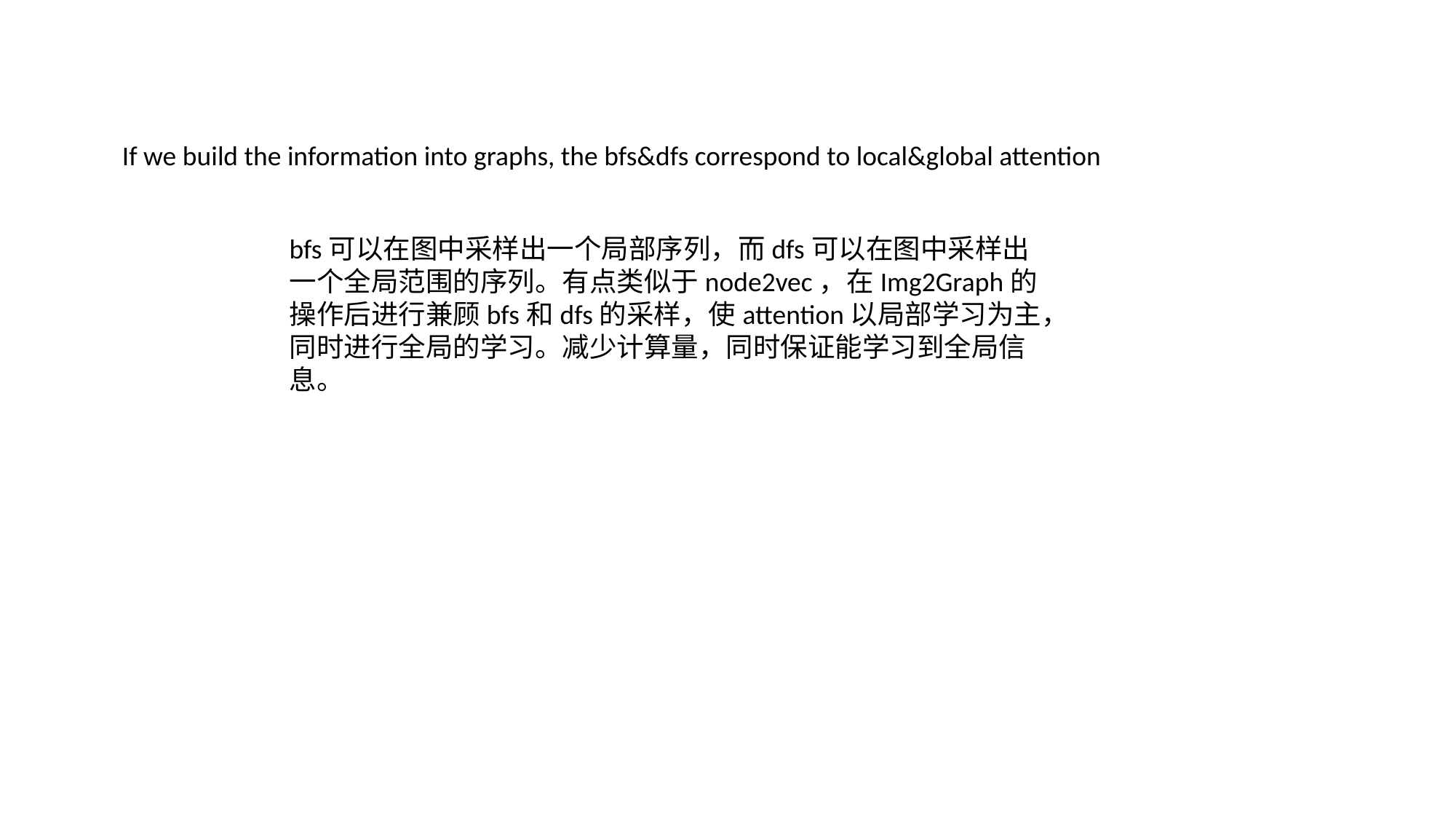

If we build the information into graphs, the bfs&dfs correspond to local&global attention
bfs可以在图中采样出一个局部序列，而dfs可以在图中采样出一个全局范围的序列。有点类似于node2vec，在Img2Graph的操作后进行兼顾bfs和dfs的采样，使attention以局部学习为主，同时进行全局的学习。减少计算量，同时保证能学习到全局信息。